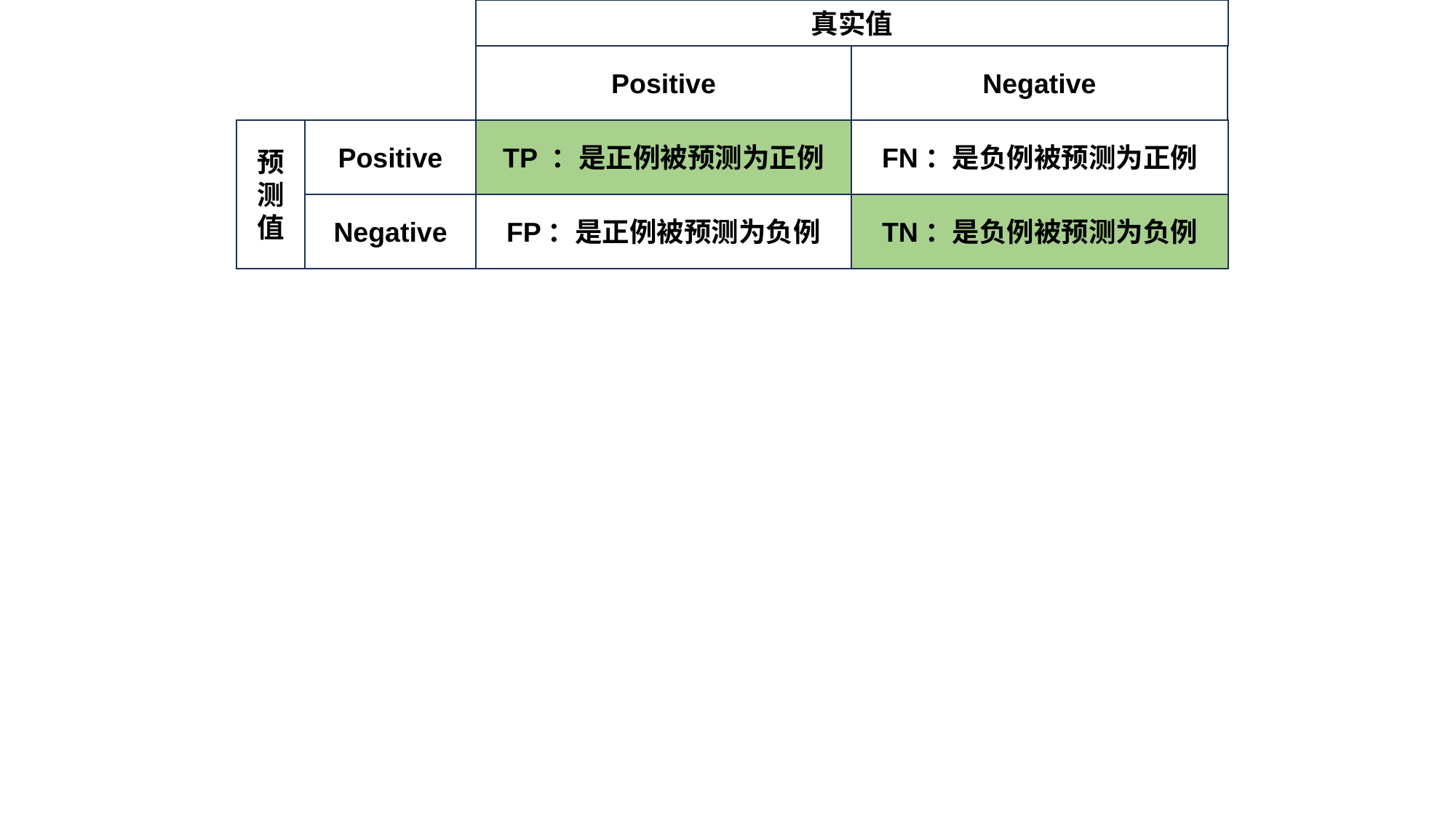

真实值
Positive
Negative
预测值
Positive
TP ：是正例被预测为正例
FN：是负例被预测为正例
Negative
FP：是正例被预测为负例
TN：是负例被预测为负例